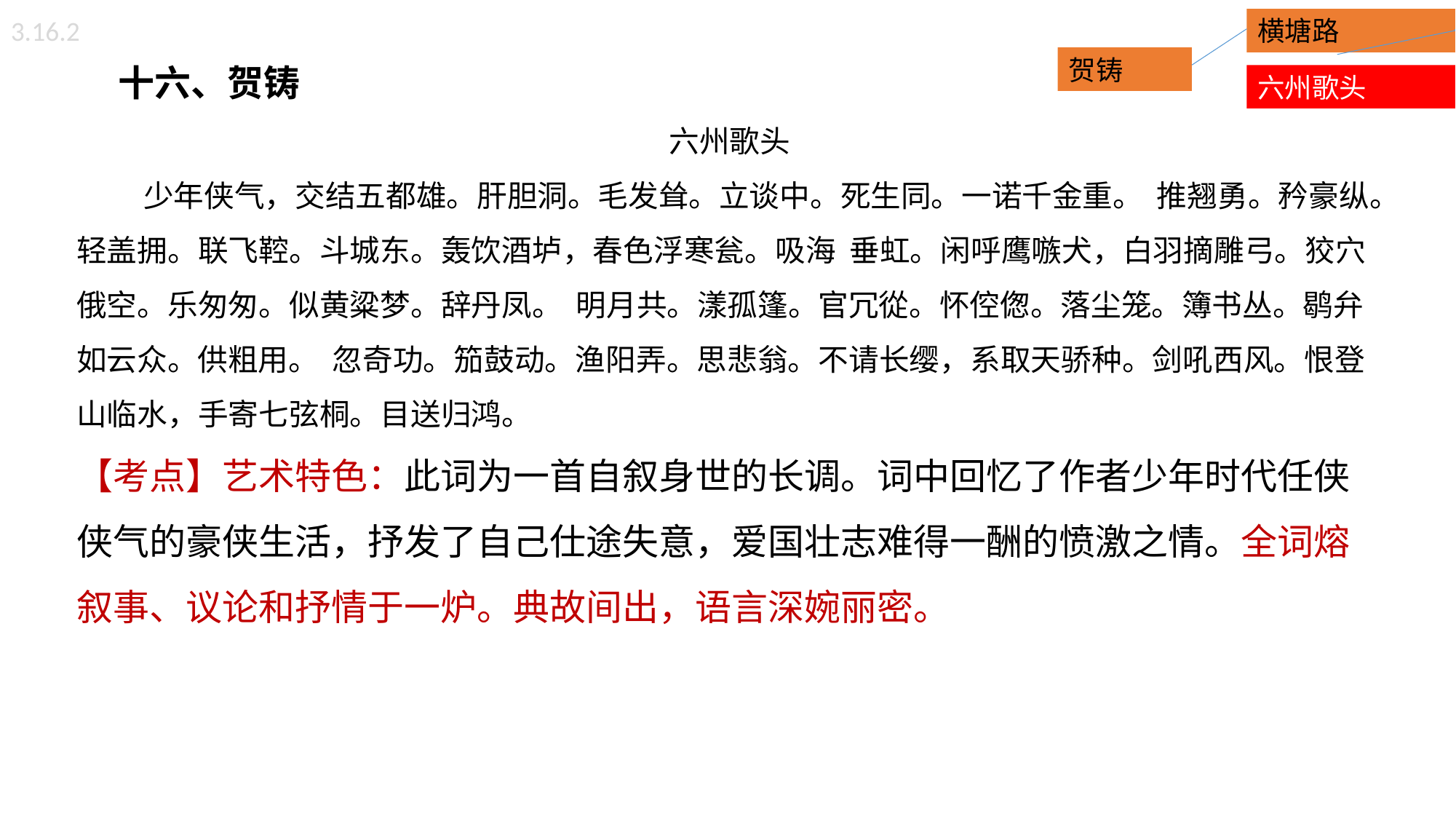

3.16.2
横塘路
    十六、贺铸
六州歌头
         少年侠气，交结五都雄。肝胆洞。毛发耸。立谈中。死生同。一诺千金重。  推翘勇。矜豪纵。轻盖拥。联飞鞚。斗城东。轰饮酒垆，春色浮寒瓮。吸海  垂虹。闲呼鹰嗾犬，白羽摘雕弓。狡穴俄空。乐匆匆。似黄粱梦。辞丹凤。  明月共。漾孤篷。官冗從。怀倥偬。落尘笼。簿书丛。鹖弁如云众。供粗用。  忽奇功。笳鼓动。渔阳弄。思悲翁。不请长缨，系取天骄种。剑吼西风。恨登山临水，手寄七弦桐。目送归鸿。
【考点】艺术特色：此词为一首自叙身世的长调。词中回忆了作者少年时代任侠侠气的豪侠生活，抒发了自己仕途失意，爱国壮志难得一酬的愤激之情。全词熔叙事、议论和抒情于一炉。典故间出，语言深婉丽密。
贺铸
六州歌头